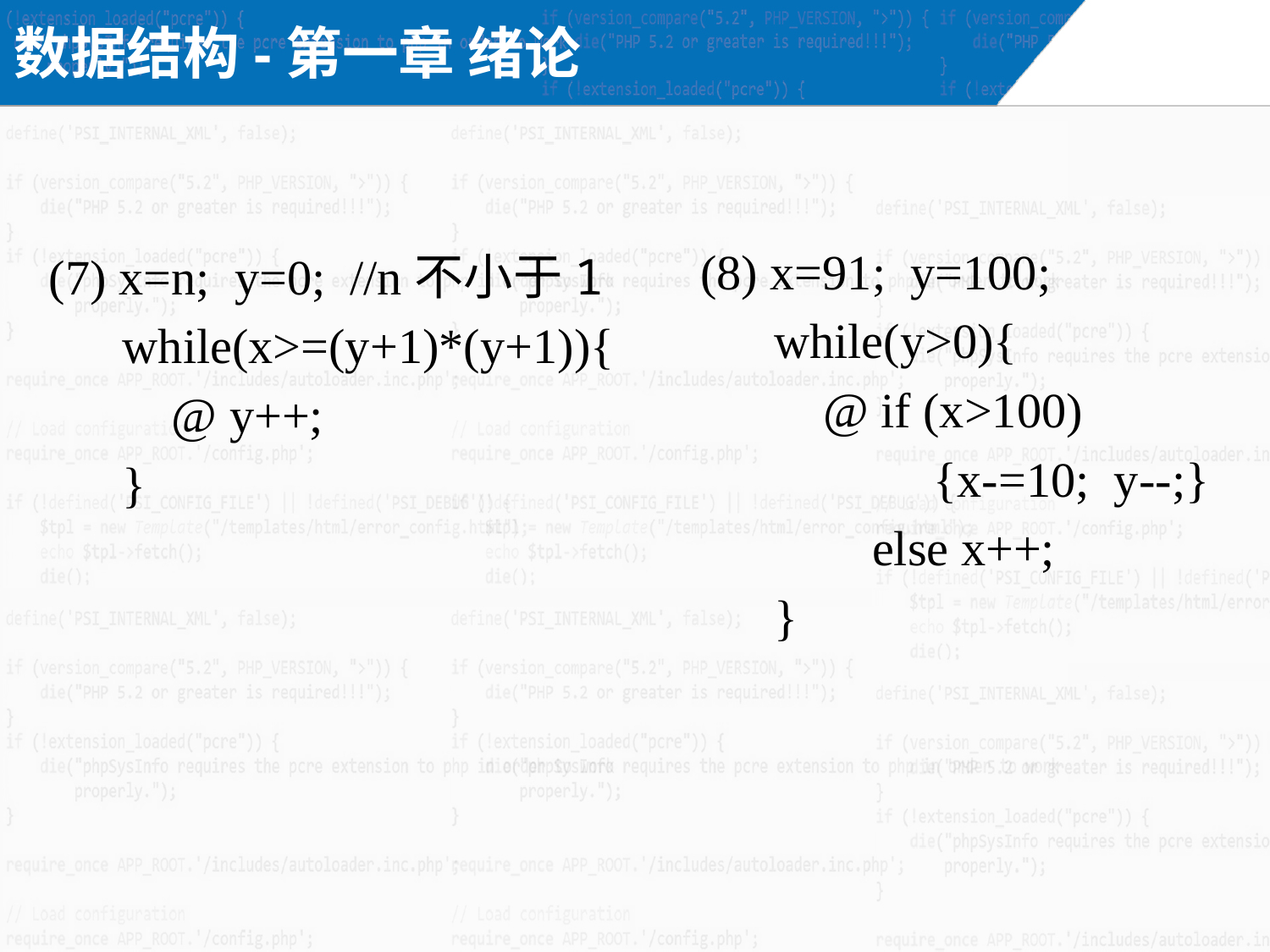

数据结构-第一章 绪论
(8) x=91;  y=100;
      while(y>0){
          @ if (x>100)
                   {x-=10;  y--;}
              else x++;
      }
(7) x=n;  y=0;  //n不小于1
      while(x>=(y+1)*(y+1)){
          @ y++;
      }